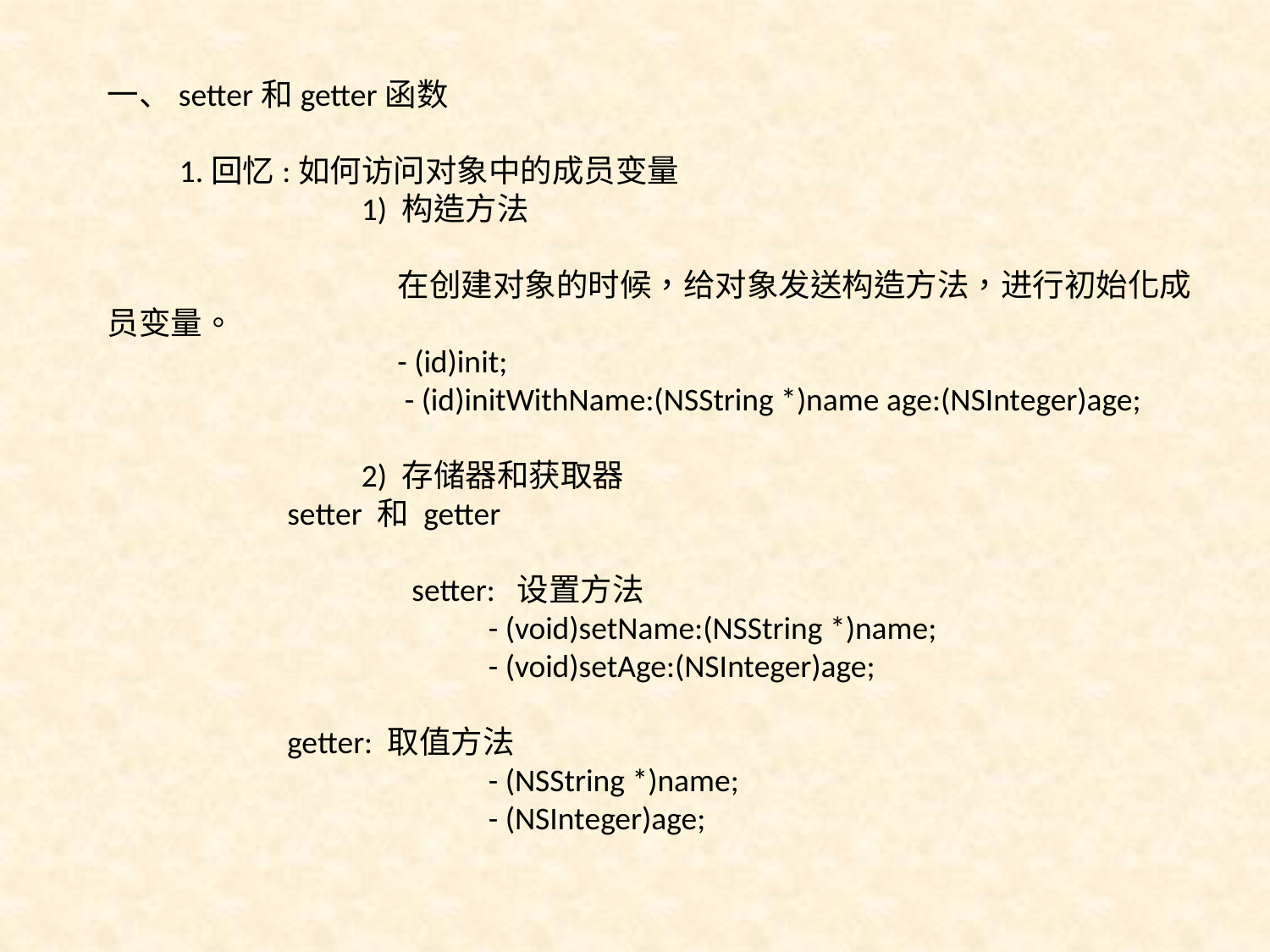

一、setter和getter函数

          1.回忆:如何访问对象中的成员变量
		1) 构造方法

		    在创建对象的时候，给对象发送构造方法，进行初始化成员变量。
		     - (id)init;
		      - (id)initWithName:(NSString *)name age:(NSInteger)age;

		2) 存储器和获取器
                         setter 和 getter

		       setter:  设置方法
			- (void)setName:(NSString *)name;
			- (void)setAge:(NSInteger)age;

                         getter: 取值方法
			- (NSString *)name;
			- (NSInteger)age;